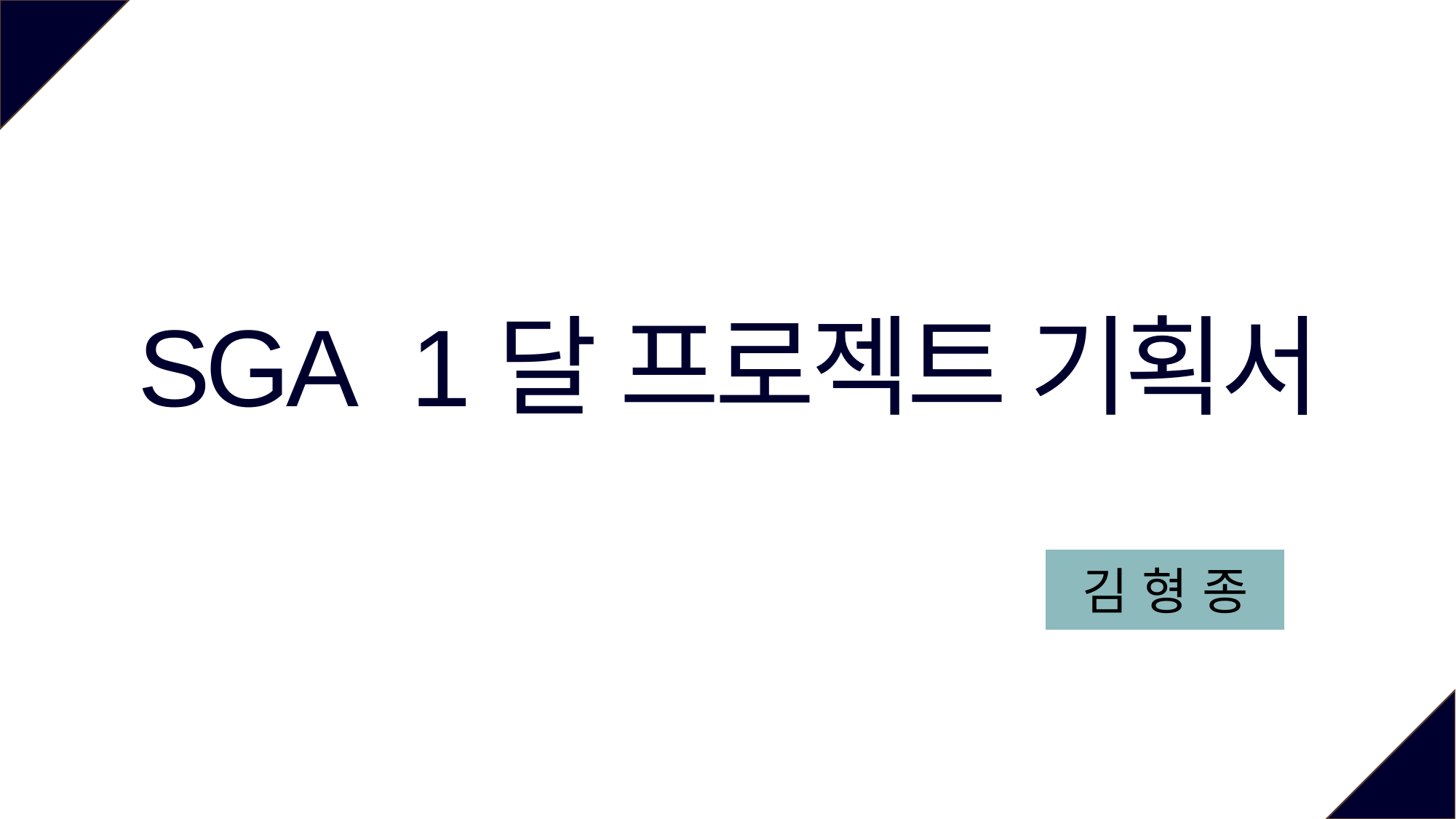

SGA  1달 프로젝트 기획서
김 형 종